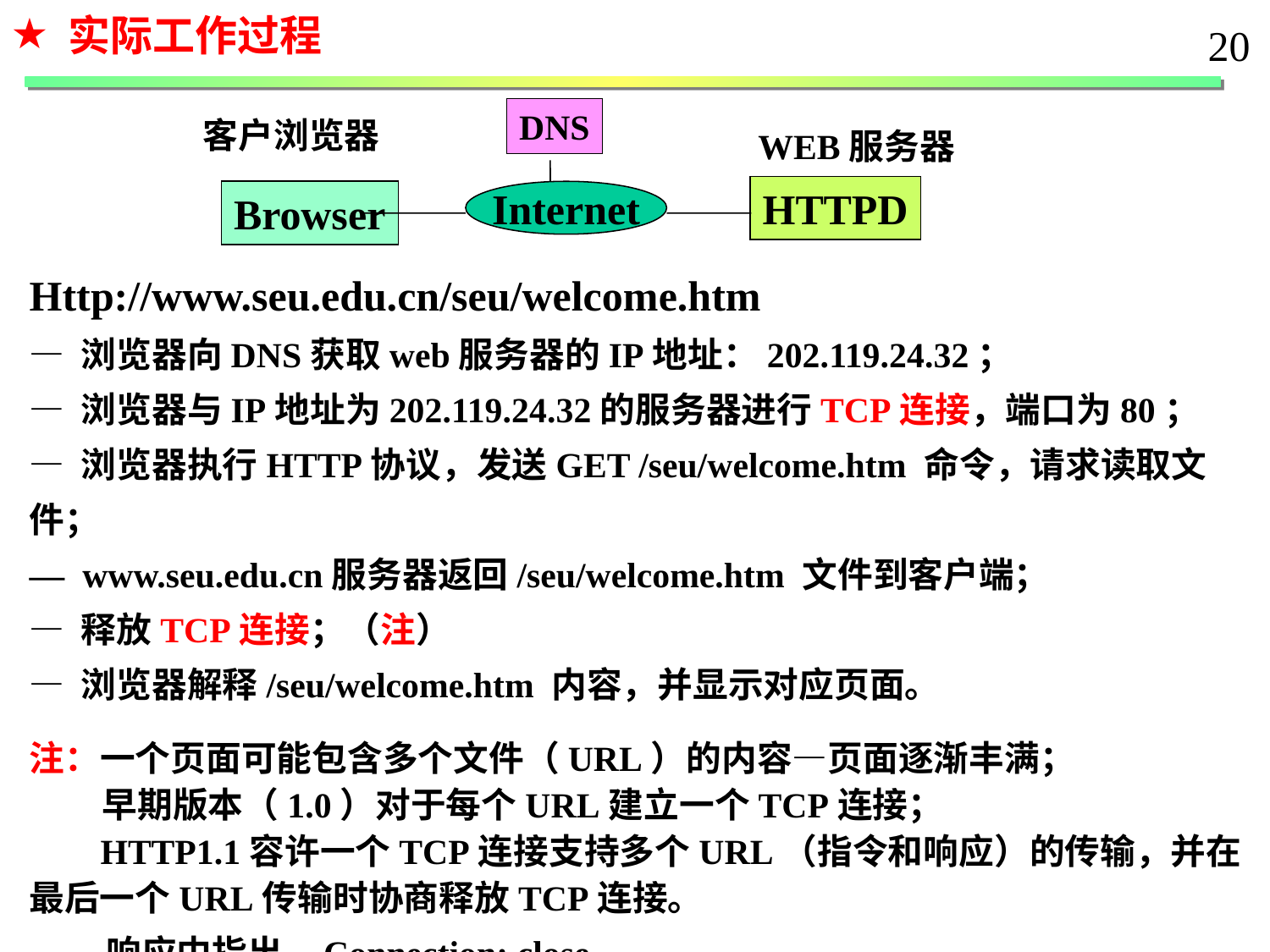

实际工作过程
20

DNS
客户浏览器
WEB服务器

HTTPD
Browser
Internet

Http://www.seu.edu.cn/seu/welcome.htm
— 浏览器向DNS获取web服务器的IP地址：202.119.24.32；
— 浏览器与IP地址为202.119.24.32的服务器进行TCP连接，端口为80；
— 浏览器执行HTTP协议，发送GET /seu/welcome.htm 命令，请求读取文件；
—  www.seu.edu.cn服务器返回/seu/welcome.htm 文件到客户端；
— 释放TCP连接；（注）
— 浏览器解释/seu/welcome.htm 内容，并显示对应页面。

注：一个页面可能包含多个文件（URL）的内容—页面逐渐丰满；
        早期版本（1.0）对于每个URL建立一个TCP连接；
        HTTP1.1容许一个TCP连接支持多个URL（指令和响应）的传输，并在最后一个URL传输时协商释放TCP连接。
       响应中指出    Connection: close